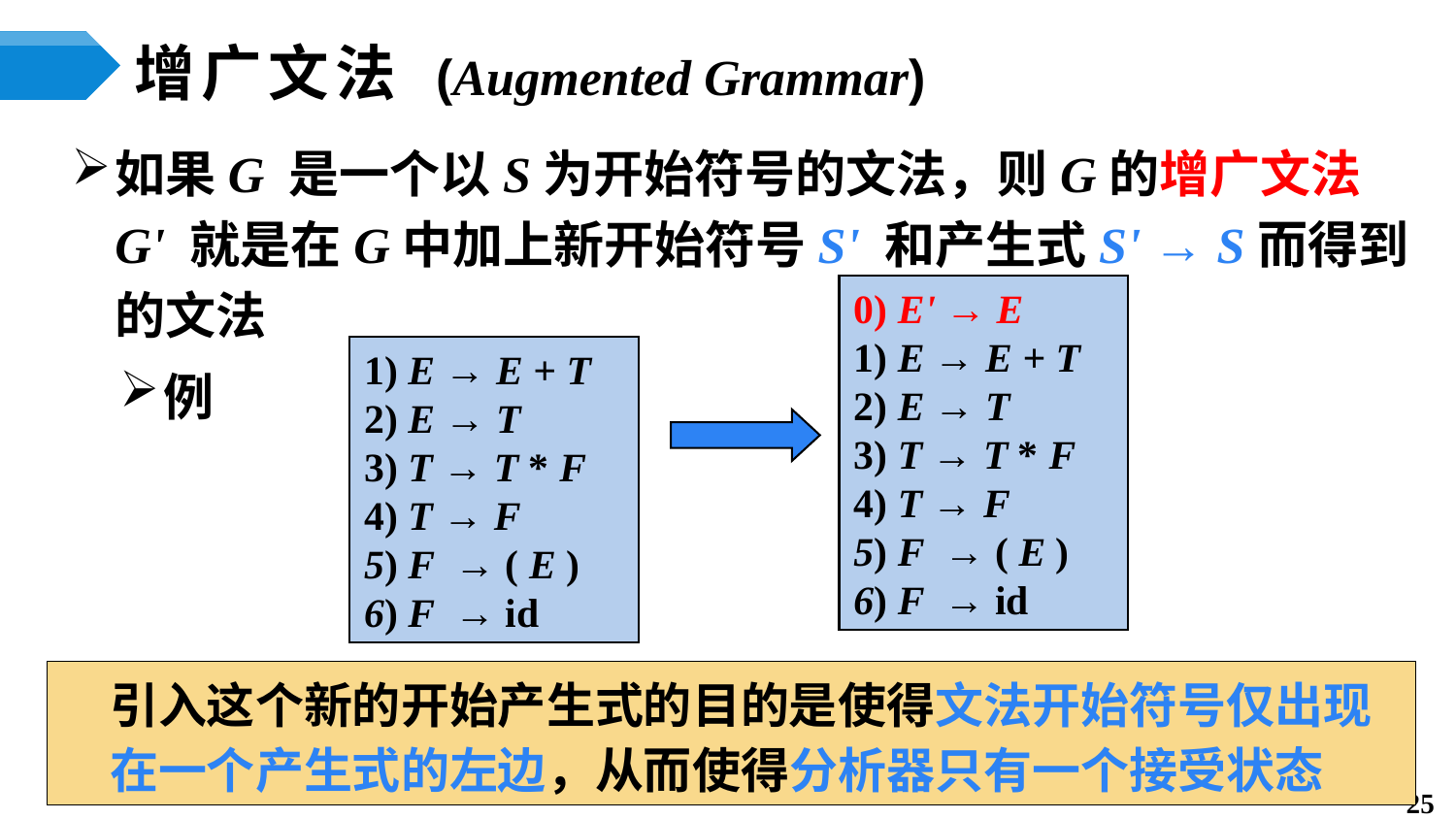

# 增广文法 (Augmented Grammar)
如果G 是一个以S为开始符号的文法，则G的增广文法 G' 就是在G中加上新开始符号S' 和产生式S' → S而得到的文法
例

0) E' → E
1) E → E + T
2) E → T
3) T → T * F
4) T → F
5) F  → ( E )
6) F  → id
1) E → E + T
2) E → T
3) T → T * F
4) T → F
5) F  → ( E )
6) F  → id

引入这个新的开始产生式的目的是使得文法开始符号仅出现在一个产生式的左边，从而使得分析器只有一个接受状态